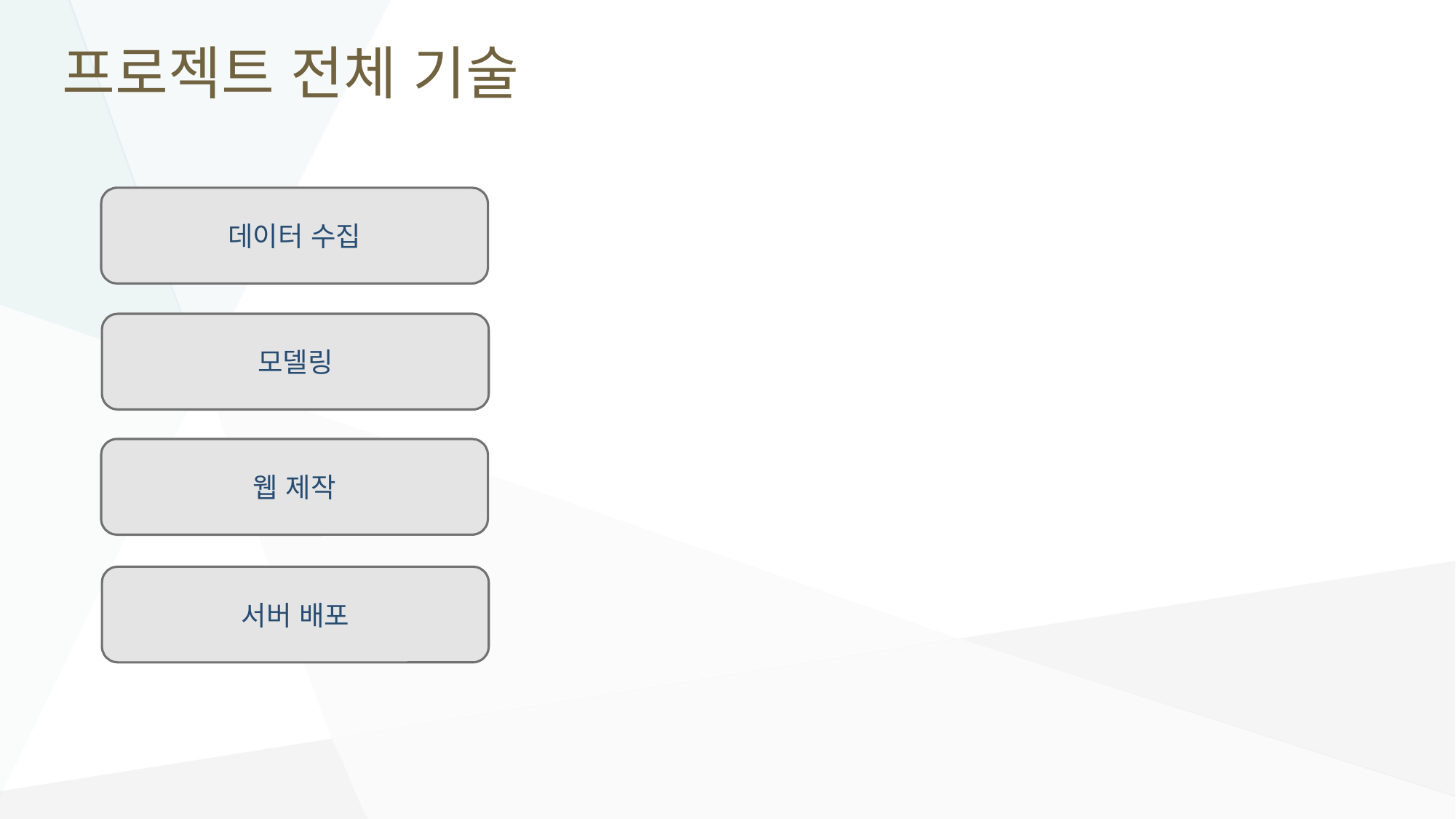

# 프로젝트 전체 기술

데이터 수집

모델링

웹 제작

서버 배포